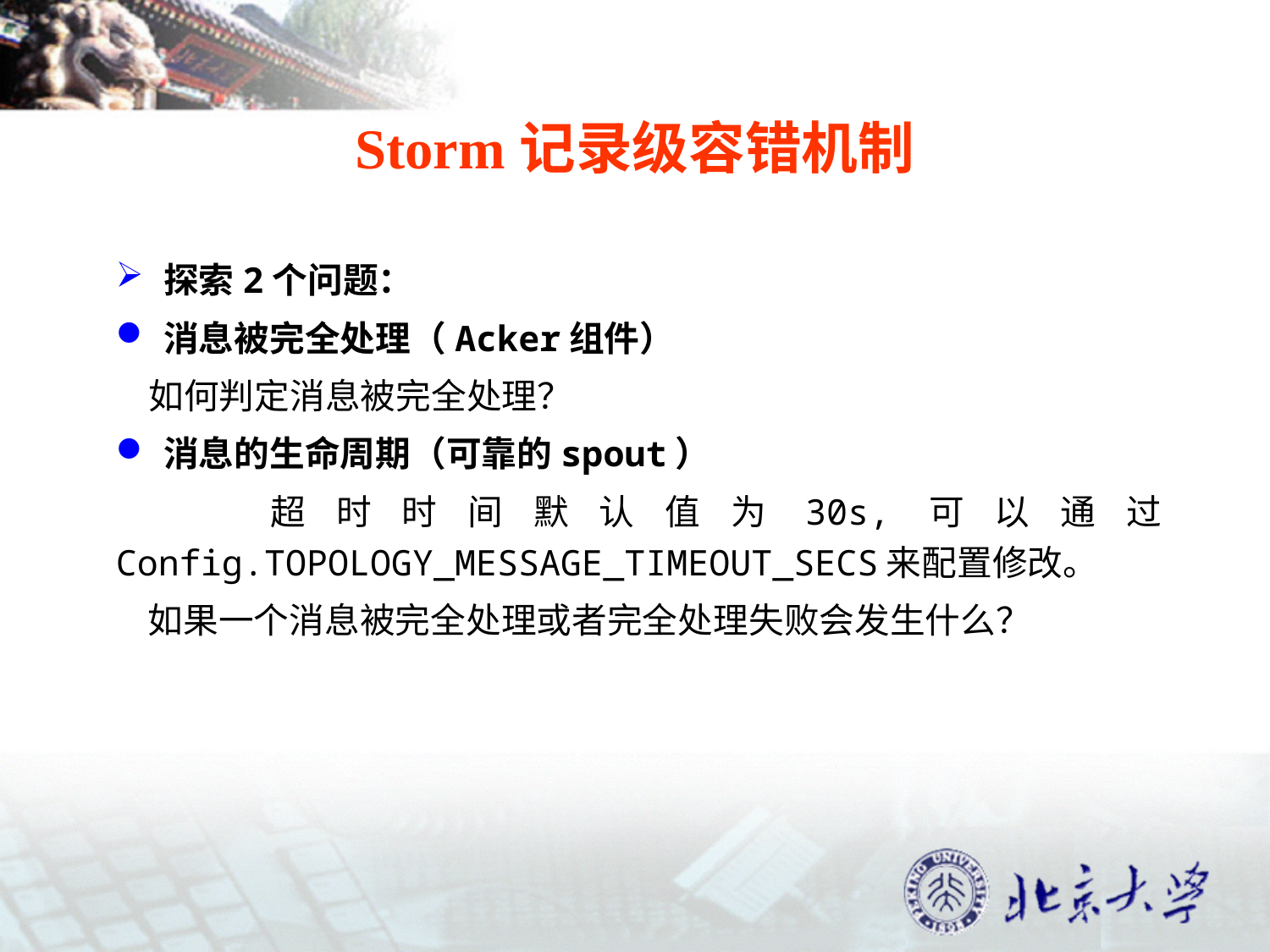

# Storm记录级容错机制
探索2个问题：
消息被完全处理（Acker组件）
   如何判定消息被完全处理？
消息的生命周期（可靠的spout）
   超时时间默认值为30s,可以通过Config.TOPOLOGY_MESSAGE_TIMEOUT_SECS来配置修改。
   如果一个消息被完全处理或者完全处理失败会发生什么？